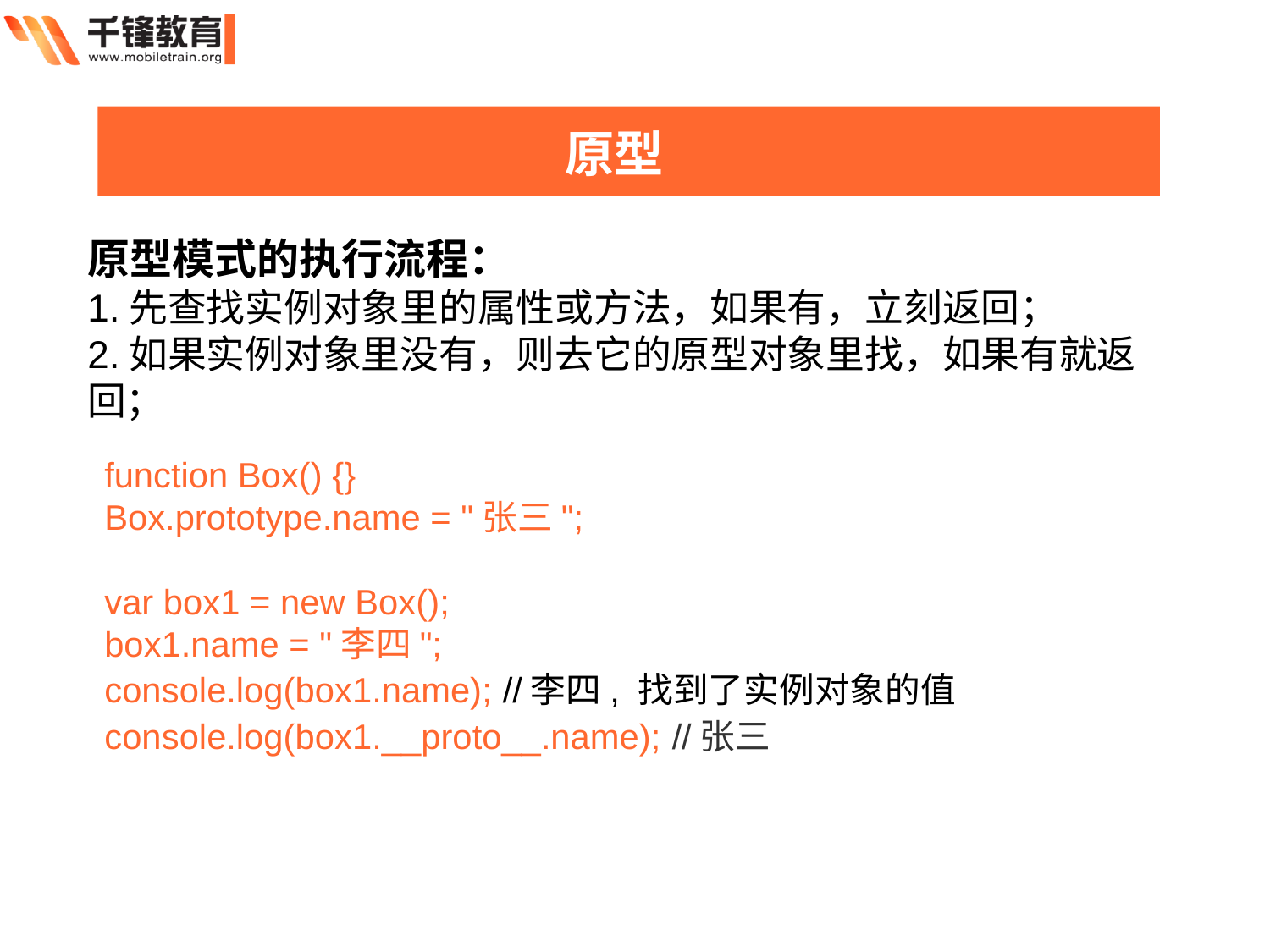

原型
原型模式的执行流程：
1.先查找实例对象里的属性或方法，如果有，立刻返回；
2.如果实例对象里没有，则去它的原型对象里找，如果有就返回；
function Box() {}
Box.prototype.name = "张三";

var box1 = new Box();
box1.name = "李四";
console.log(box1.name); //李四, 找到了实例对象的值
console.log(box1.__proto__.name); //张三